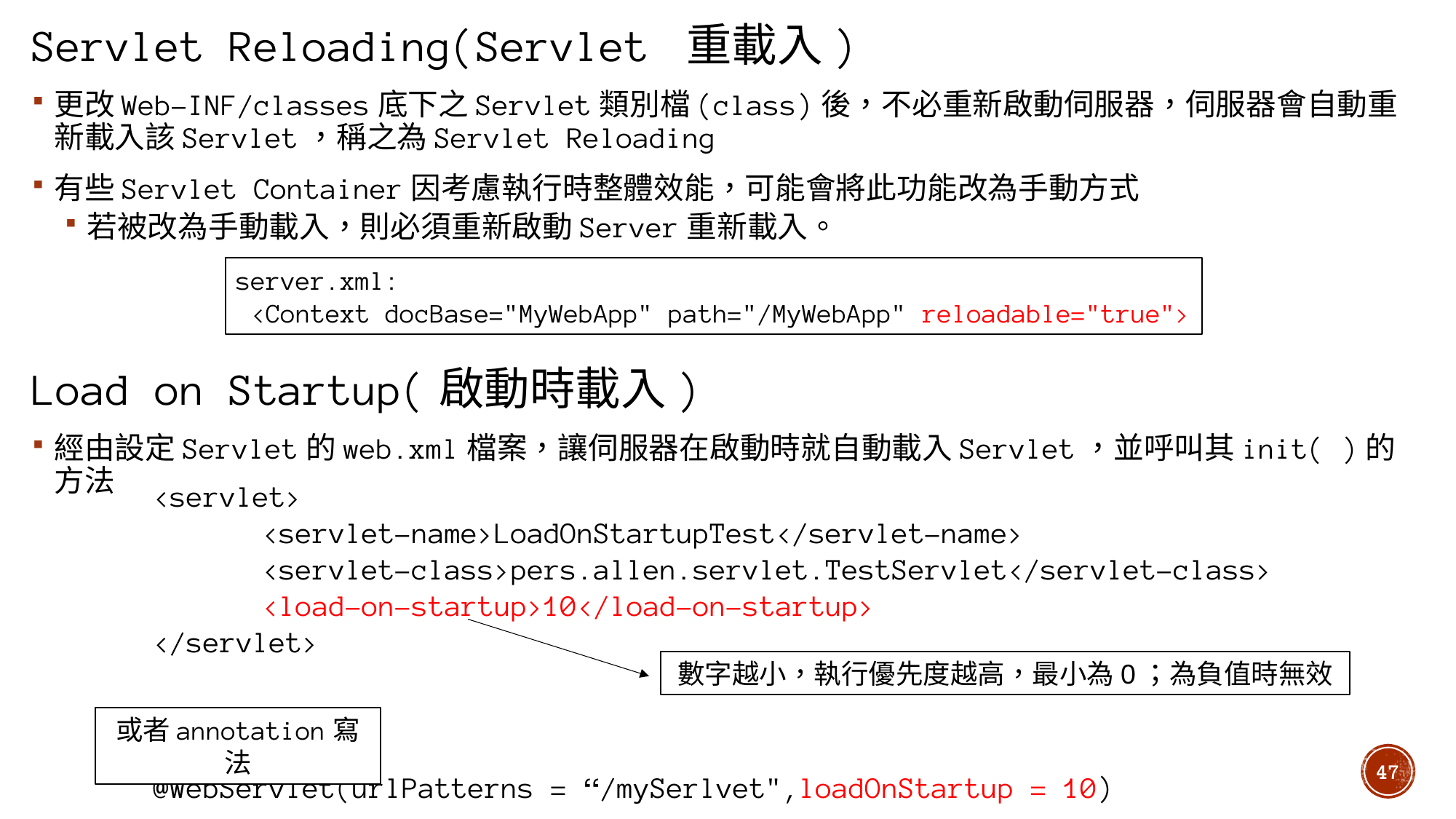

Servlet Reloading(Servlet 重載入)
更改Web-INF/classes底下之Servlet類別檔(class)後，不必重新啟動伺服器，伺服器會自動重新載入該Servlet，稱之為Servlet Reloading
有些Servlet Container因考慮執行時整體效能，可能會將此功能改為手動方式
若被改為手動載入，則必須重新啟動Server重新載入。
server.xml:
 <Context docBase="MyWebApp" path="/MyWebApp" reloadable="true">
Load on Startup(啟動時載入)
經由設定Servlet的web.xml檔案，讓伺服器在啟動時就自動載入Servlet，並呼叫其init( )的方法

	<servlet>
		<servlet-name>LoadOnStartupTest</servlet-name>
		<servlet-class>pers.allen.servlet.TestServlet</servlet-class>
		<load-on-startup>10</load-on-startup>
	</servlet>

	@WebServlet(urlPatterns = “/mySerlvet",loadOnStartup = 10)
數字越小，執行優先度越高，最小為0；為負值時無效
或者annotation寫法
47